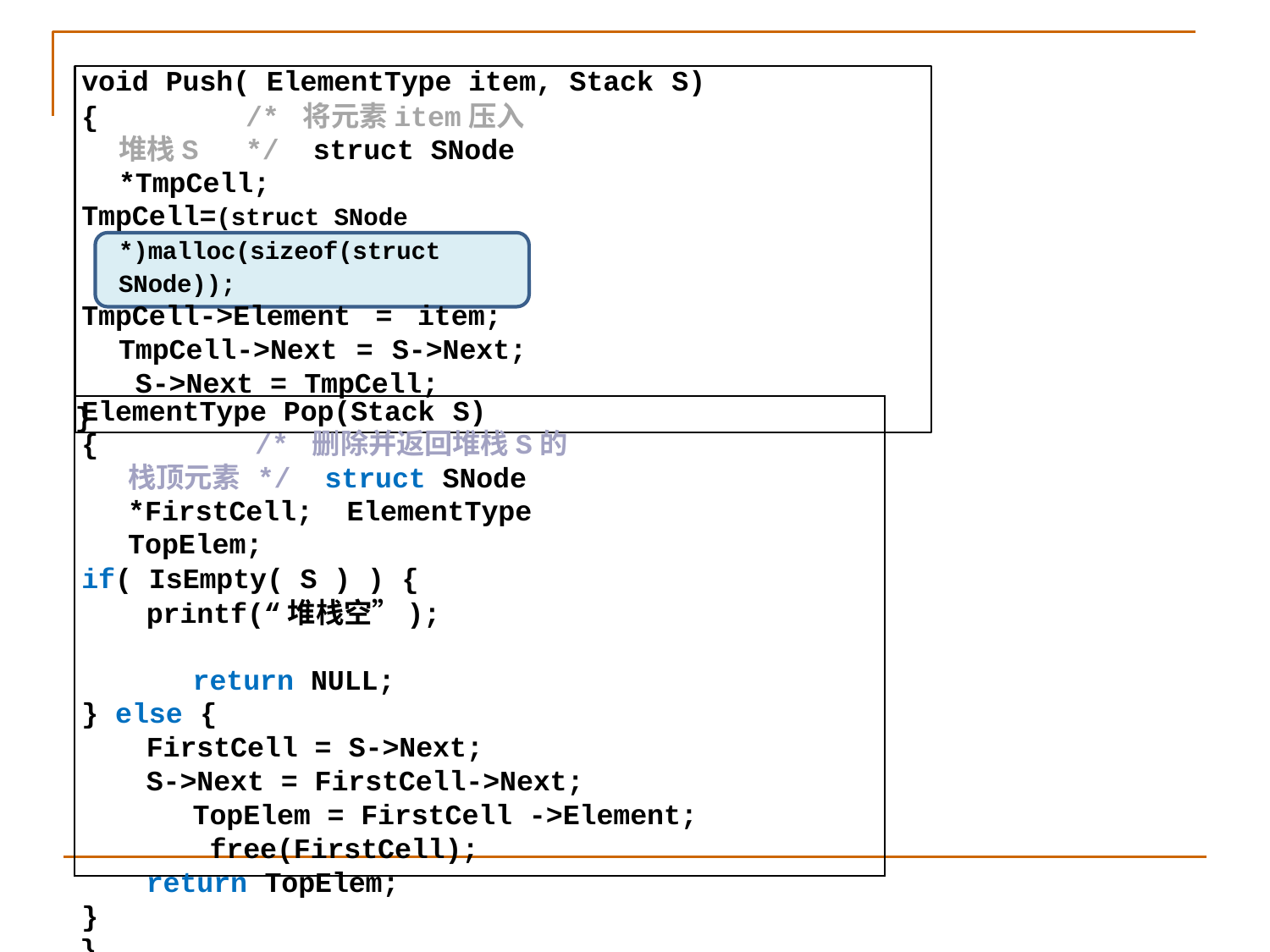

void Push( ElementType item, Stack S)
{		/* 将元素item压入堆栈S	*/  struct SNode *TmpCell;
TmpCell=(struct SNode *)malloc(sizeof(struct SNode));
TmpCell->Element = item;  TmpCell->Next = S->Next;  S->Next = TmpCell;
}

ElementType Pop(Stack S)
{		/* 删除并返回堆栈S的栈顶元素 */  struct SNode *FirstCell;  ElementType TopElem;
if( IsEmpty( S ) ) {
printf(“堆栈空”);	return NULL;
} else {
FirstCell = S->Next;
S->Next = FirstCell->Next;  TopElem = FirstCell ->Element;  free(FirstCell);
return TopElem;
}
}